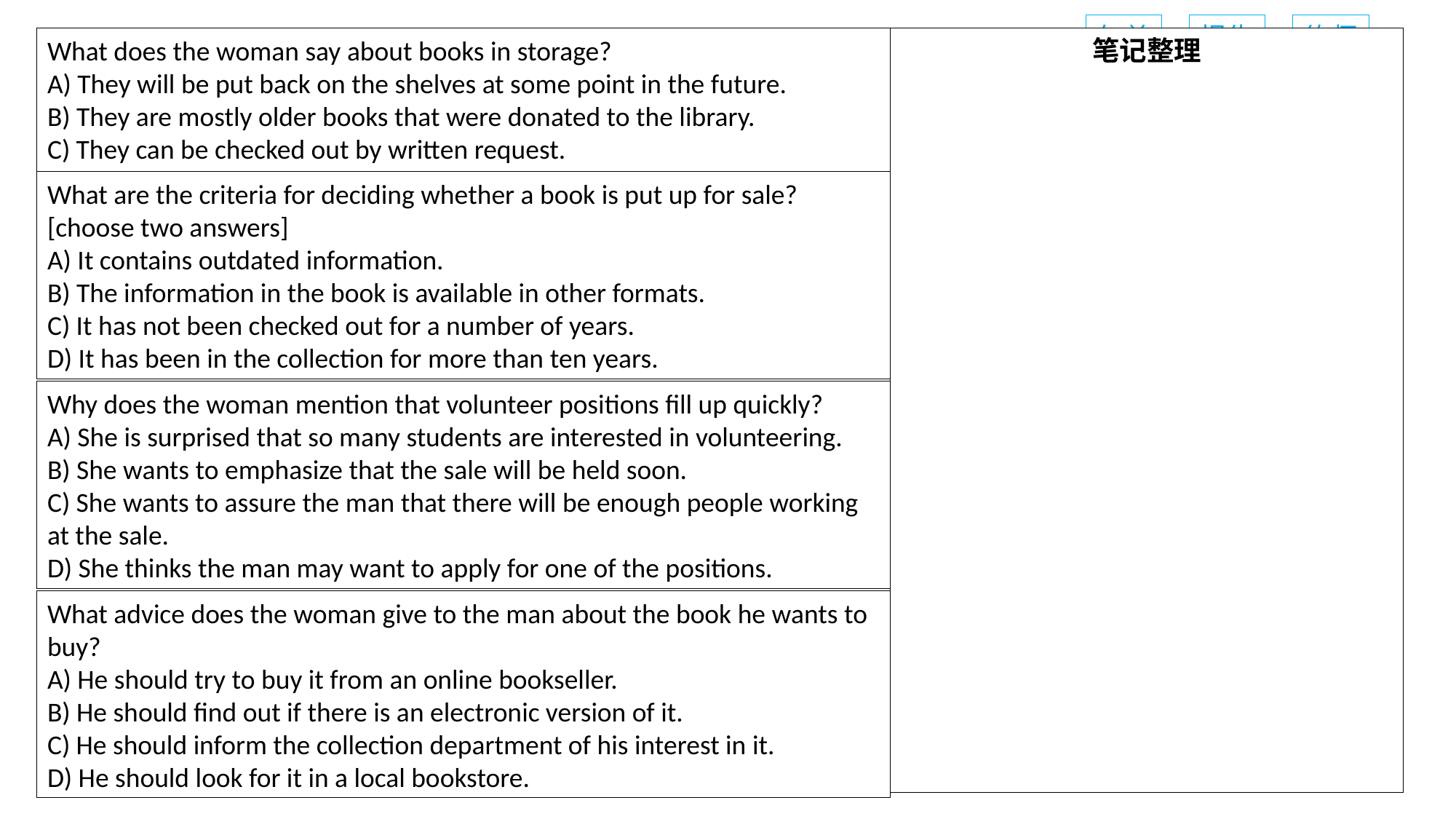

句单
报告
约师
What does the woman say about books in storage?
A) They will be put back on the shelves at some point in the future.
B) They are mostly older books that were donated to the library.
C) They can be checked out by written request.
D) They are not available for student use.
笔记整理

00: 00
What are the criteria for deciding whether a book is put up for sale? [choose two answers]
A) It contains outdated information.
B) The information in the book is available in other formats.
C) It has not been checked out for a number of years.
D) It has been in the collection for more than ten years.
Why does the woman mention that volunteer positions fill up quickly?
A) She is surprised that so many students are interested in volunteering.
B) She wants to emphasize that the sale will be held soon.
C) She wants to assure the man that there will be enough people working at the sale.
D) She thinks the man may want to apply for one of the positions.
What advice does the woman give to the man about the book he wants to buy?
A) He should try to buy it from an online bookseller.
B) He should find out if there is an electronic version of it.
C) He should inform the collection department of his interest in it.
D) He should look for it in a local bookstore.